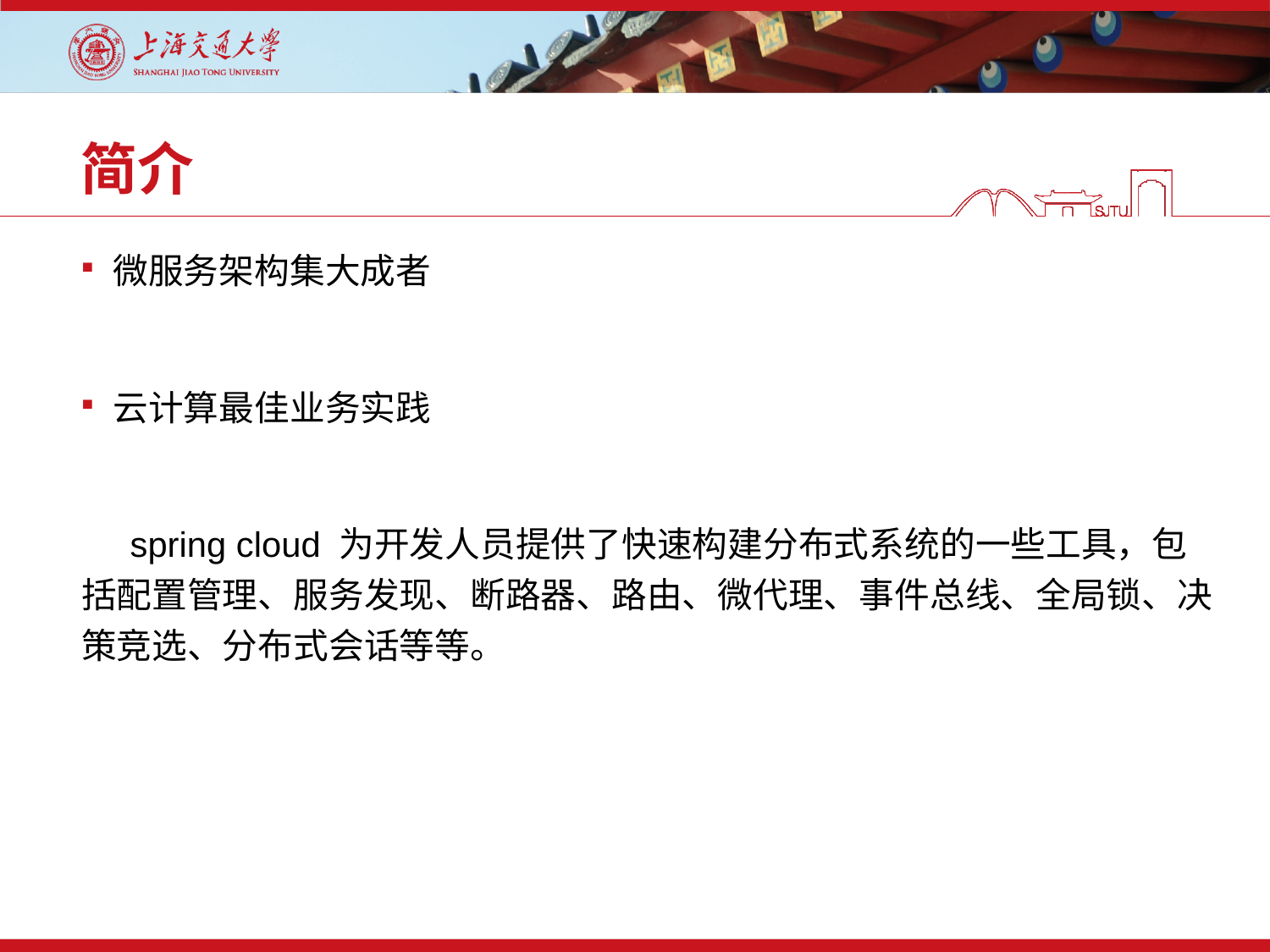

# 简介
微服务架构集大成者

云计算最佳业务实践

     spring cloud 为开发人员提供了快速构建分布式系统的一些工具，包括配置管理、服务发现、断路器、路由、微代理、事件总线、全局锁、决策竞选、分布式会话等等。